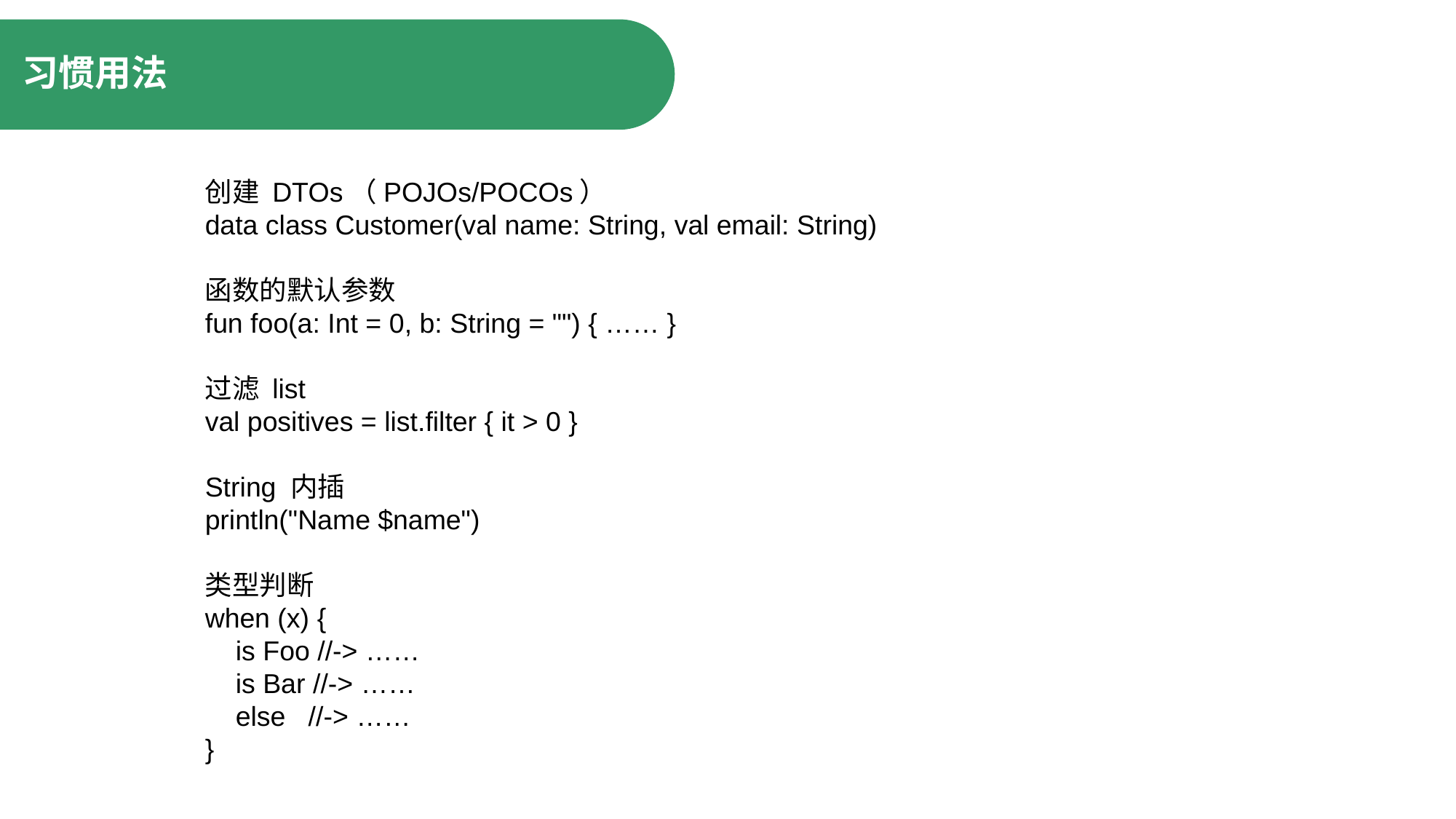

习惯用法
创建 DTOs（POJOs/POCOs）
data class Customer(val name: String, val email: String)

函数的默认参数
fun foo(a: Int = 0, b: String = "") { …… }

过滤 list
val positives = list.filter { it > 0 }

String 内插
println("Name $name")

类型判断
when (x) {
    is Foo //-> ……
    is Bar //-> ……
    else   //-> ……
}